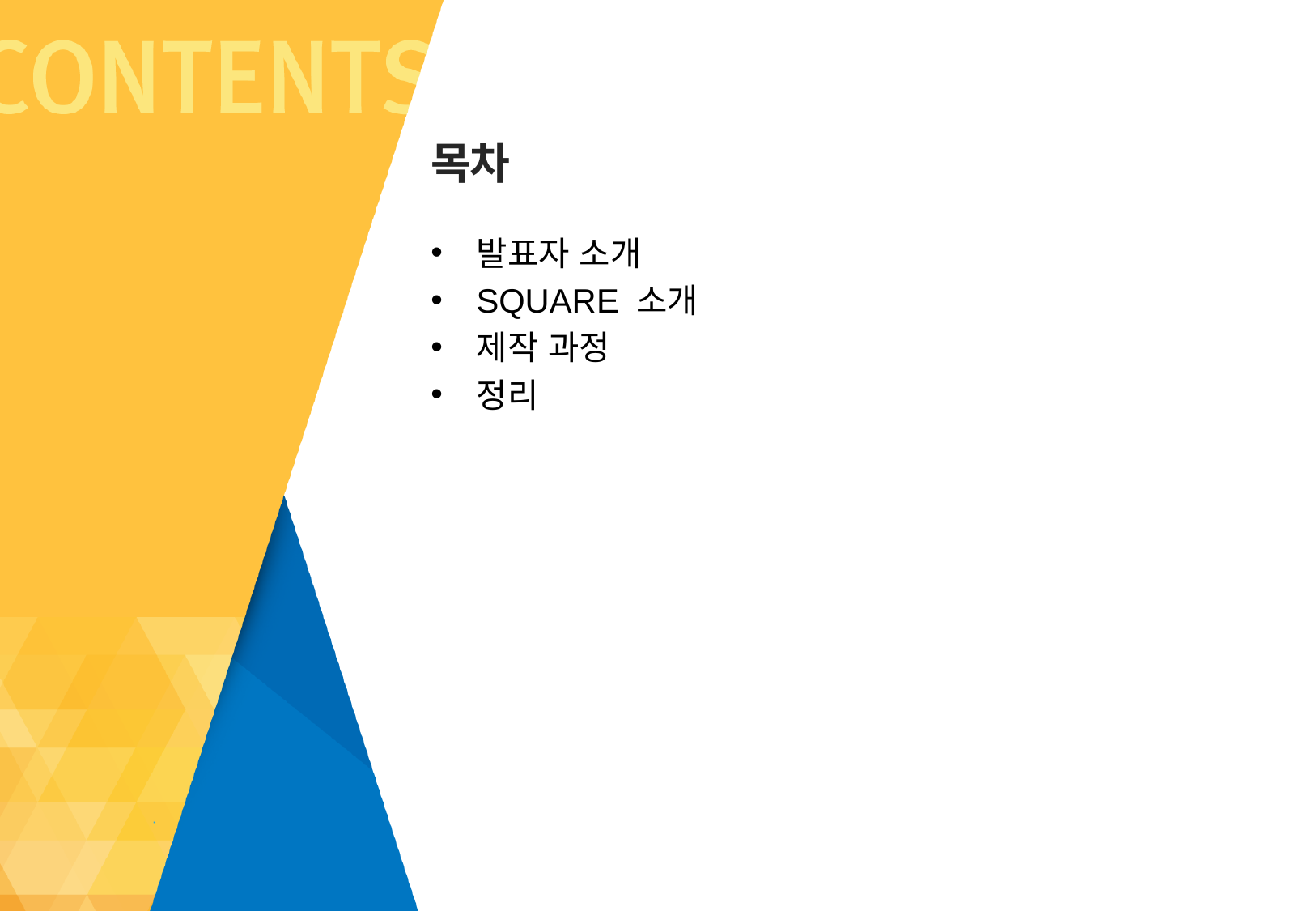

# 목차
발표자 소개
SQUARE 소개
제작 과정
정리